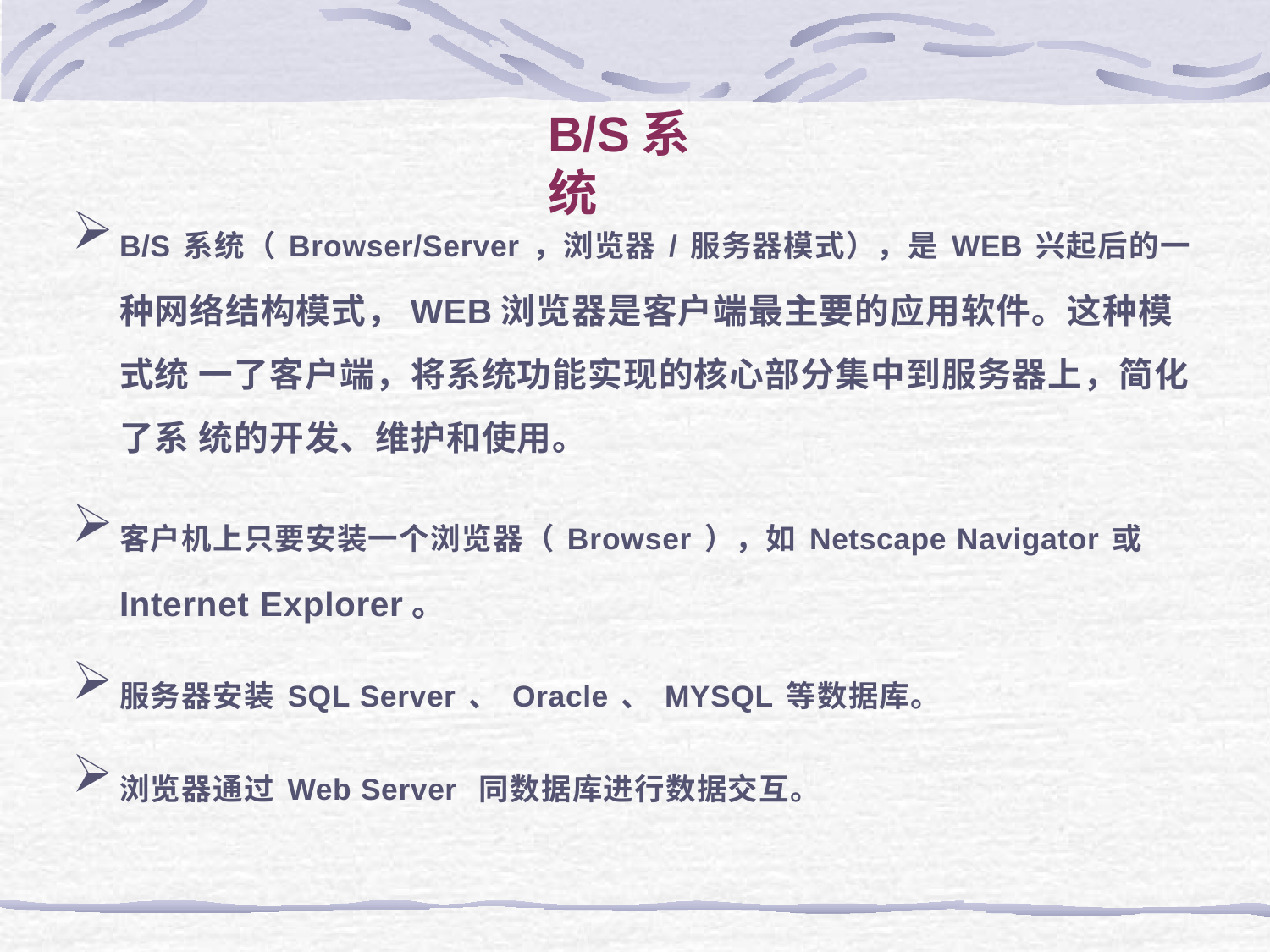

# B/S系统
B/S系统（Browser/Server，浏览器/服务器模式），是WEB兴起后的一 种网络结构模式，WEB浏览器是客户端最主要的应用软件。这种模式统 一了客户端，将系统功能实现的核心部分集中到服务器上，简化了系 统的开发、维护和使用。
客户机上只要安装一个浏览器（Browser），如Netscape Navigator或 Internet Explorer。

服务器安装SQL Server、Oracle、MYSQL等数据库。
浏览器通过Web Server 同数据库进行数据交互。